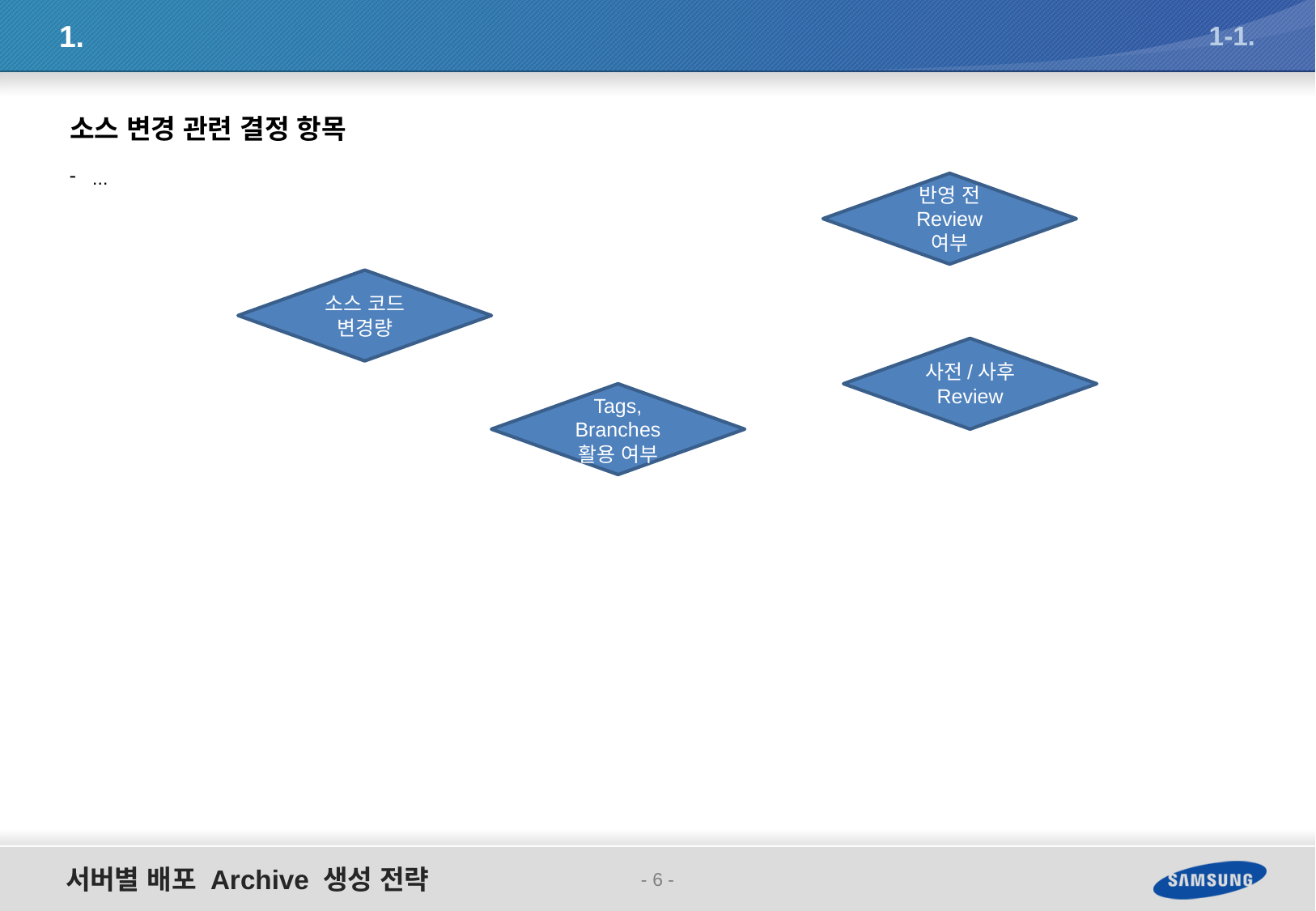

1.
1-1.
소스 변경 관련 결정 항목

...
반영 전 Review 여부
소스 코드 변경량
사전/사후 Review
Tags, Branches 활용 여부